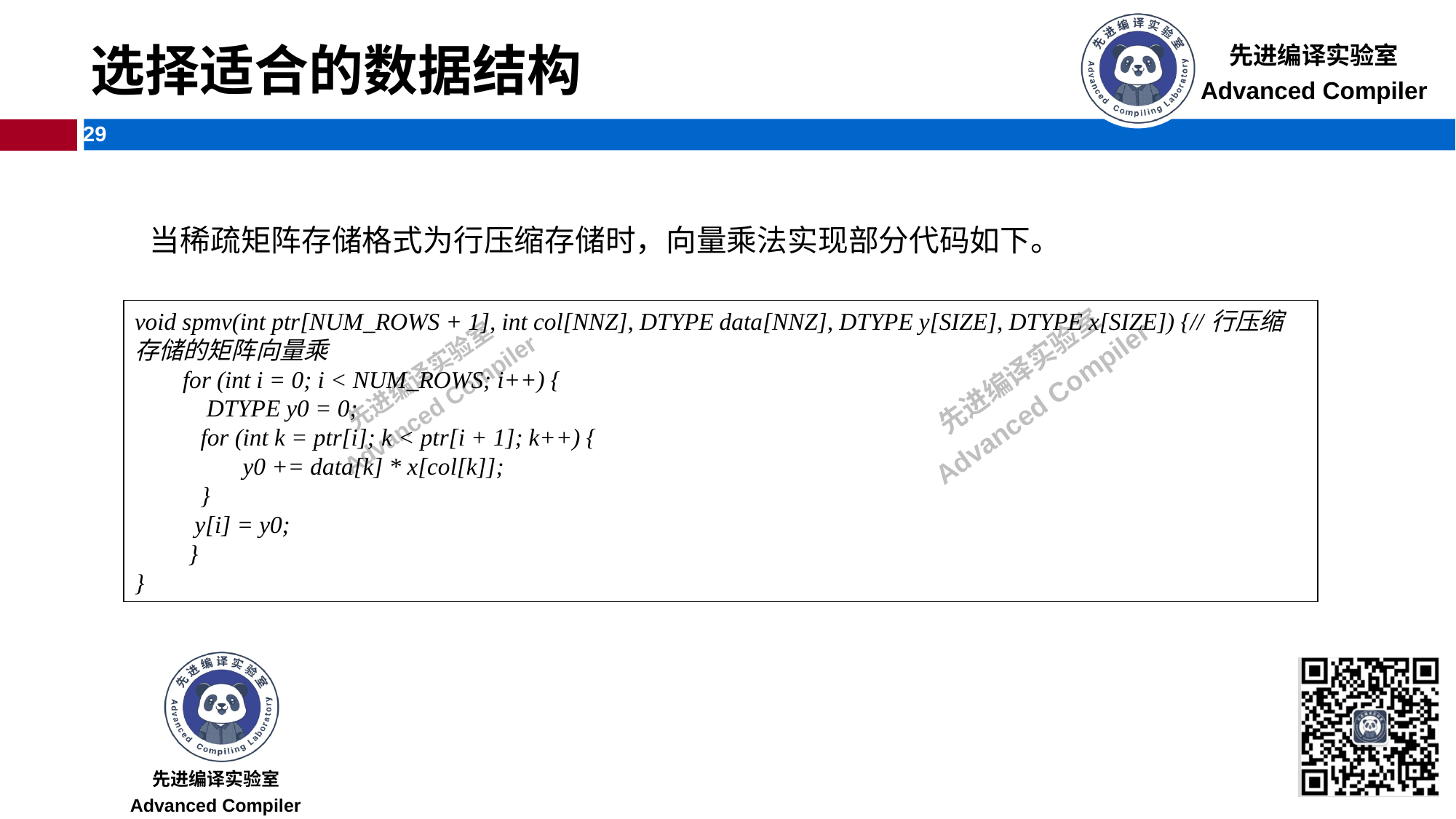

# 选择适合的数据结构
当稀疏矩阵存储格式为行压缩存储时，向量乘法实现部分代码如下。
void spmv(int ptr[NUM_ROWS + 1], int col[NNZ], DTYPE data[NNZ], DTYPE y[SIZE], DTYPE x[SIZE]) {//行压缩存储的矩阵向量乘
        for (int i = 0; i < NUM_ROWS; i++) {
            DTYPE y0 = 0;
           for (int k = ptr[i]; k < ptr[i + 1]; k++) {
                  y0 += data[k] * x[col[k]];
           }
          y[i] = y0;
         }
}